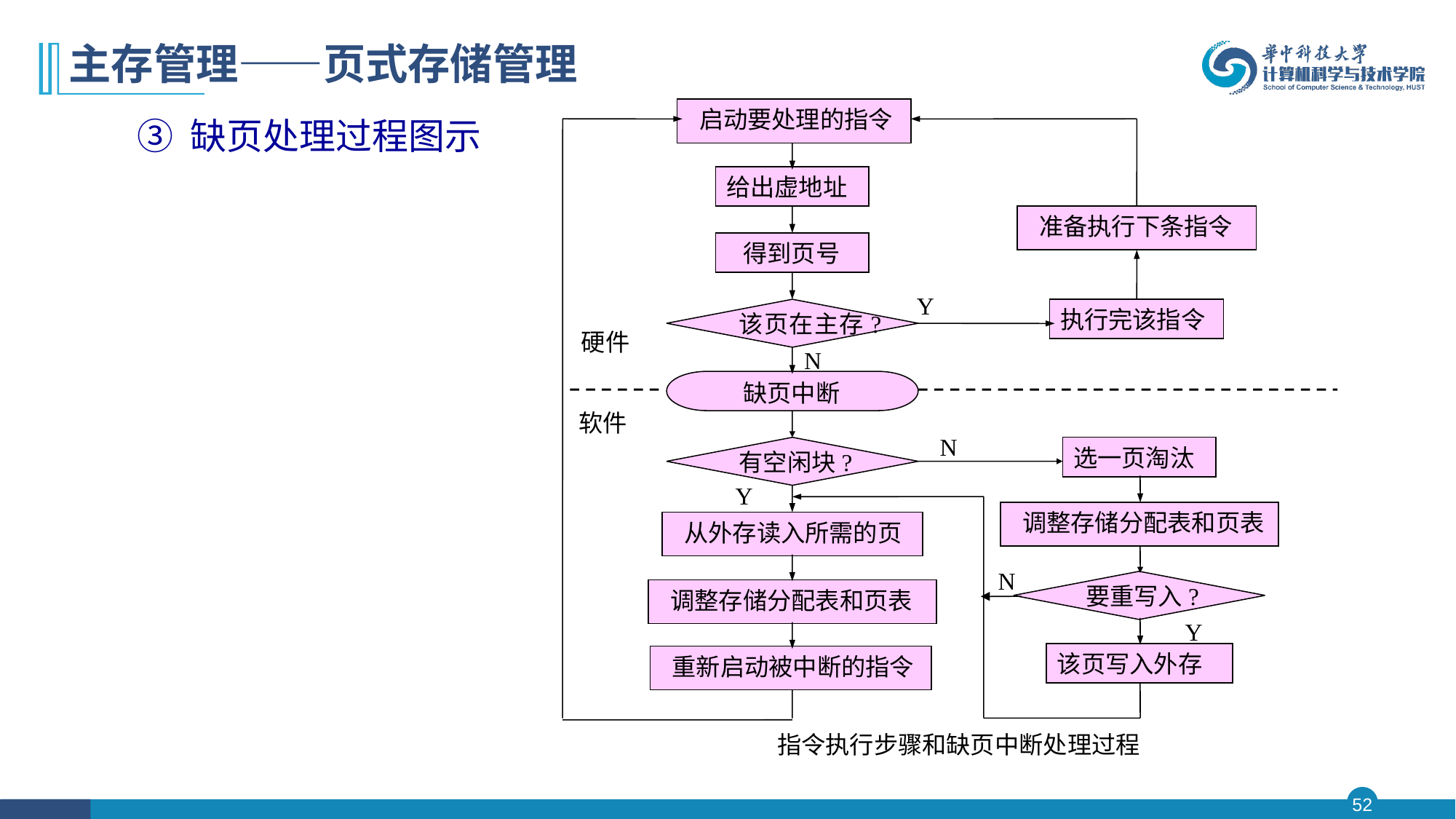

# 主存管理——页式存储管理
③ 缺页处理过程图示
 启动要处理的指令

给出虚地址

 准备执行下条指令
  得到页号

Y

该页在主存?
执行完该指令
硬件

N

  缺页中断

软件

N

有空闲块?
选一页淘汰

Y

 调整存储分配表和页表
 从外存读入所需的页

N

要重写入?
 调整存储分配表和页表

Y

该页写入外存
 重新启动被中断的指令

指令执行步骤和缺页中断处理过程